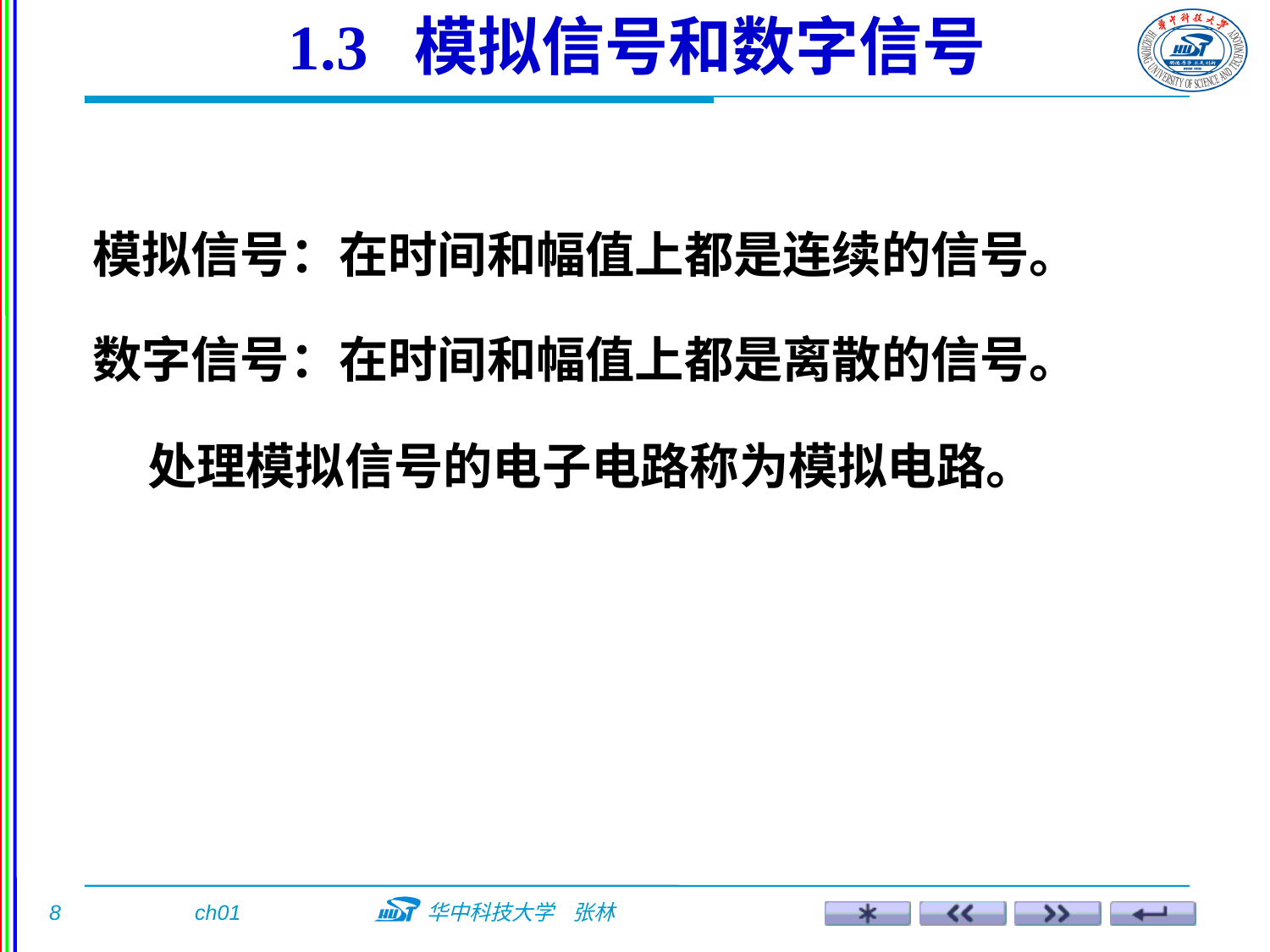

1.3  模拟信号和数字信号
模拟信号：在时间和幅值上都是连续的信号。
数字信号：在时间和幅值上都是离散的信号。
处理模拟信号的电子电路称为模拟电路。